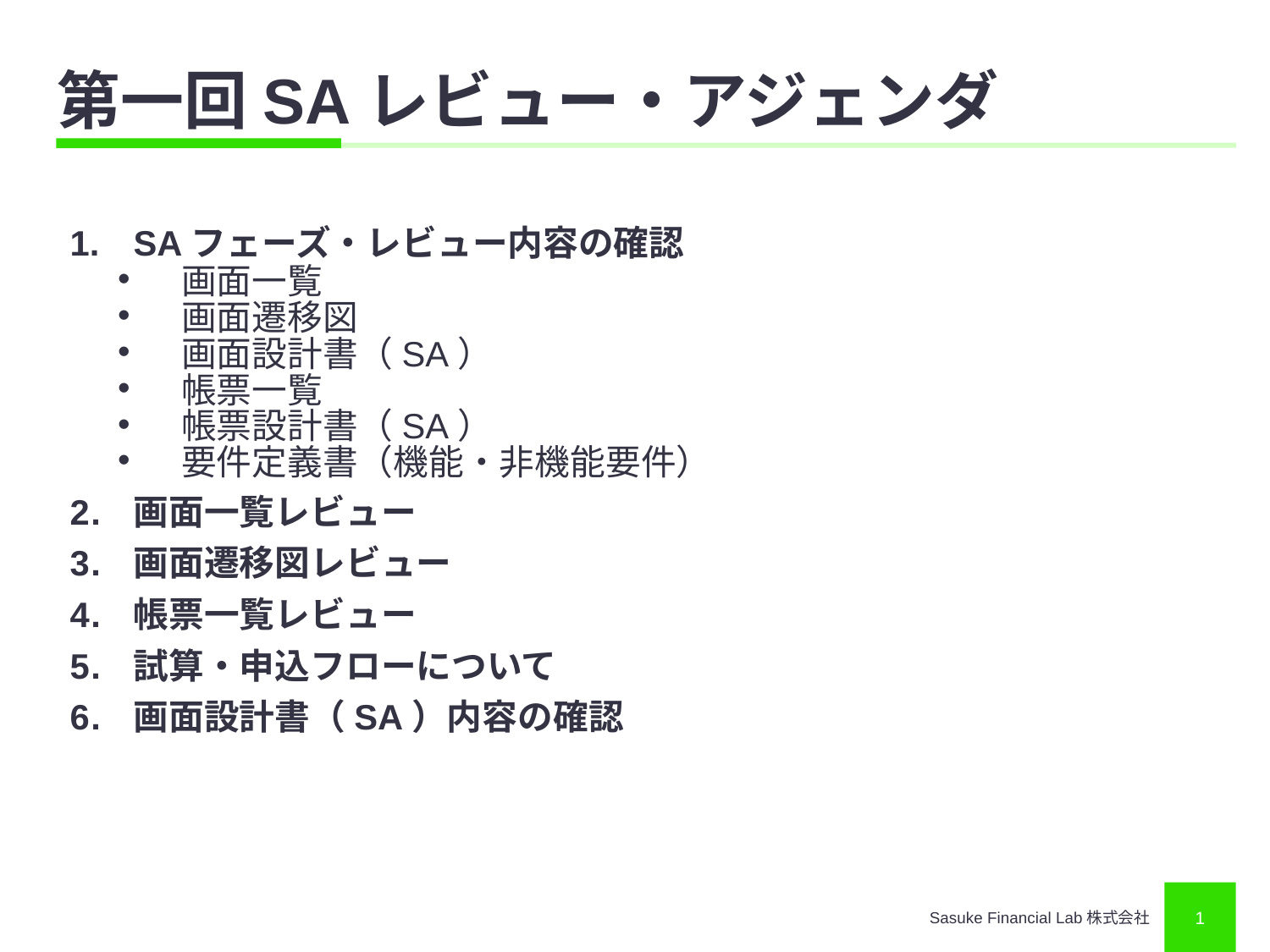

# 第一回SAレビュー・アジェンダ
SAフェーズ・レビュー内容の確認
画面一覧
画面遷移図
画面設計書（SA）
帳票一覧
帳票設計書（SA）
要件定義書（機能・非機能要件）
画面一覧レビュー
画面遷移図レビュー
帳票一覧レビュー
試算・申込フローについて
画面設計書（SA）内容の確認

1
Sasuke Financial Lab株式会社